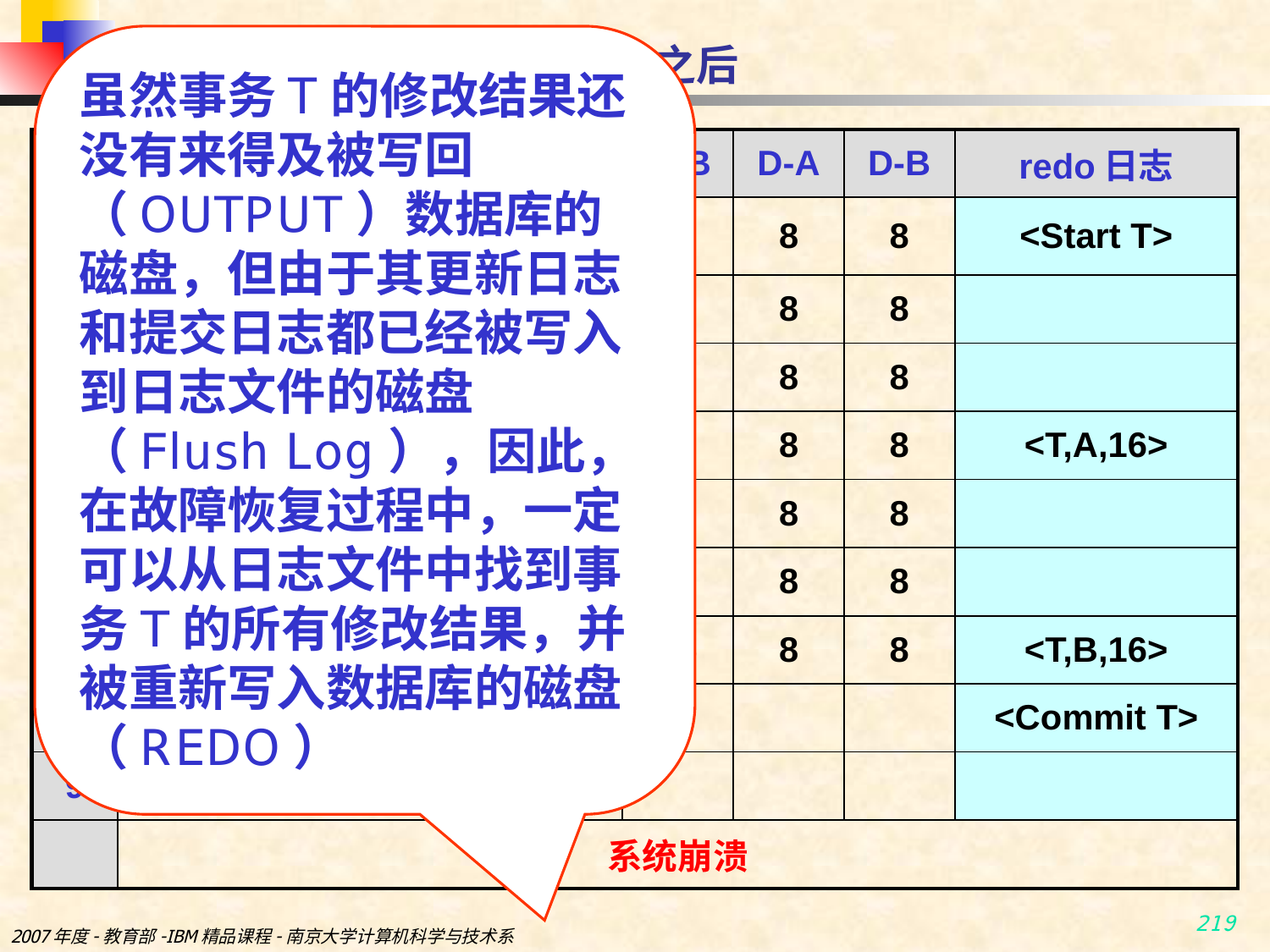

# 情况1)：故障发生在第9步之后
虽然事务T的修改结果还没有来得及被写回（OUTPUT）数据库的磁盘，但由于其更新日志和提交日志都已经被写入到日志文件的磁盘（Flush Log），因此，在故障恢复过程中，一定可以从日志文件中找到事务T的所有修改结果，并被重新写入数据库的磁盘（REDO）
|  | T | t | M-A | M-B | D-A | D-B | redo日志 |
| --- | --- | --- | --- | --- | --- | --- | --- |
| 1 |  |  |  |  | 8 | 8 | <Start T> |
| 2 | Read(A,t) | 8 | 8 |  | 8 | 8 |  |
| 3 | t := t\*2 | 16 | 8 |  | 8 | 8 |  |
| 4 | Write(A,t) | 16 | 16 |  | 8 | 8 | <T,A,16> |
| 5 | Read(B,t) | 8 | 16 | 8 | 8 | 8 |  |
| 6 | t := t\*2 | 16 | 16 | 8 | 8 | 8 |  |
| 7 | Write(B,t) | 16 | 16 | 16 | 8 | 8 | <T,B,16> |
| 8 |  |  |  |  |  |  | <Commit T> |
| 9 | Flush Log |  |  |  |  |  |  |
|  | 系统崩溃 |  |  |  |  |  |  |
219